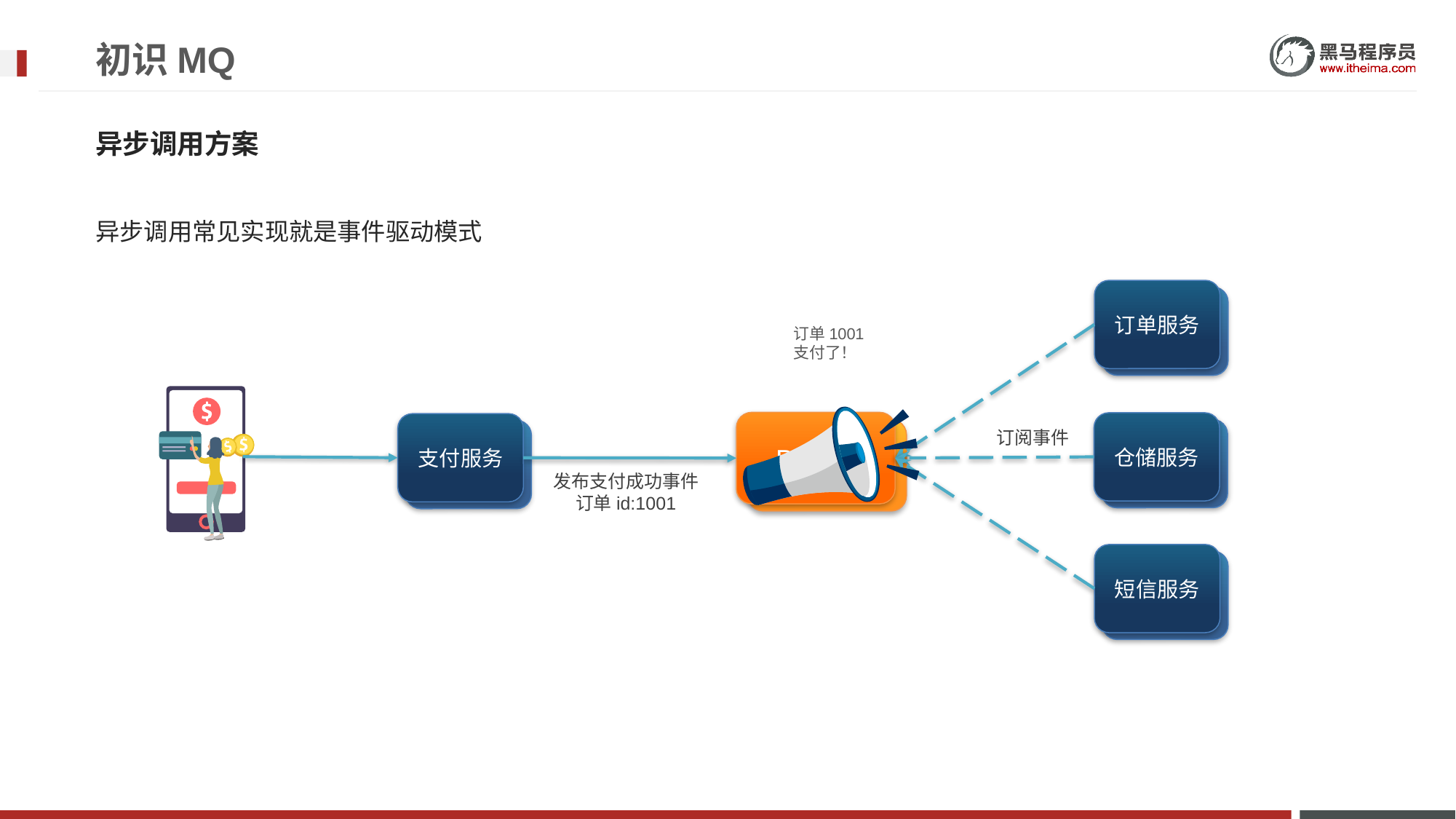

# 初识MQ
异步调用方案
异步调用常见实现就是事件驱动模式
订单服务

订单1001
支付了！

Broker
Broker
仓储服务

支付服务

订阅事件
发布支付成功事件
订单id:1001
短信服务